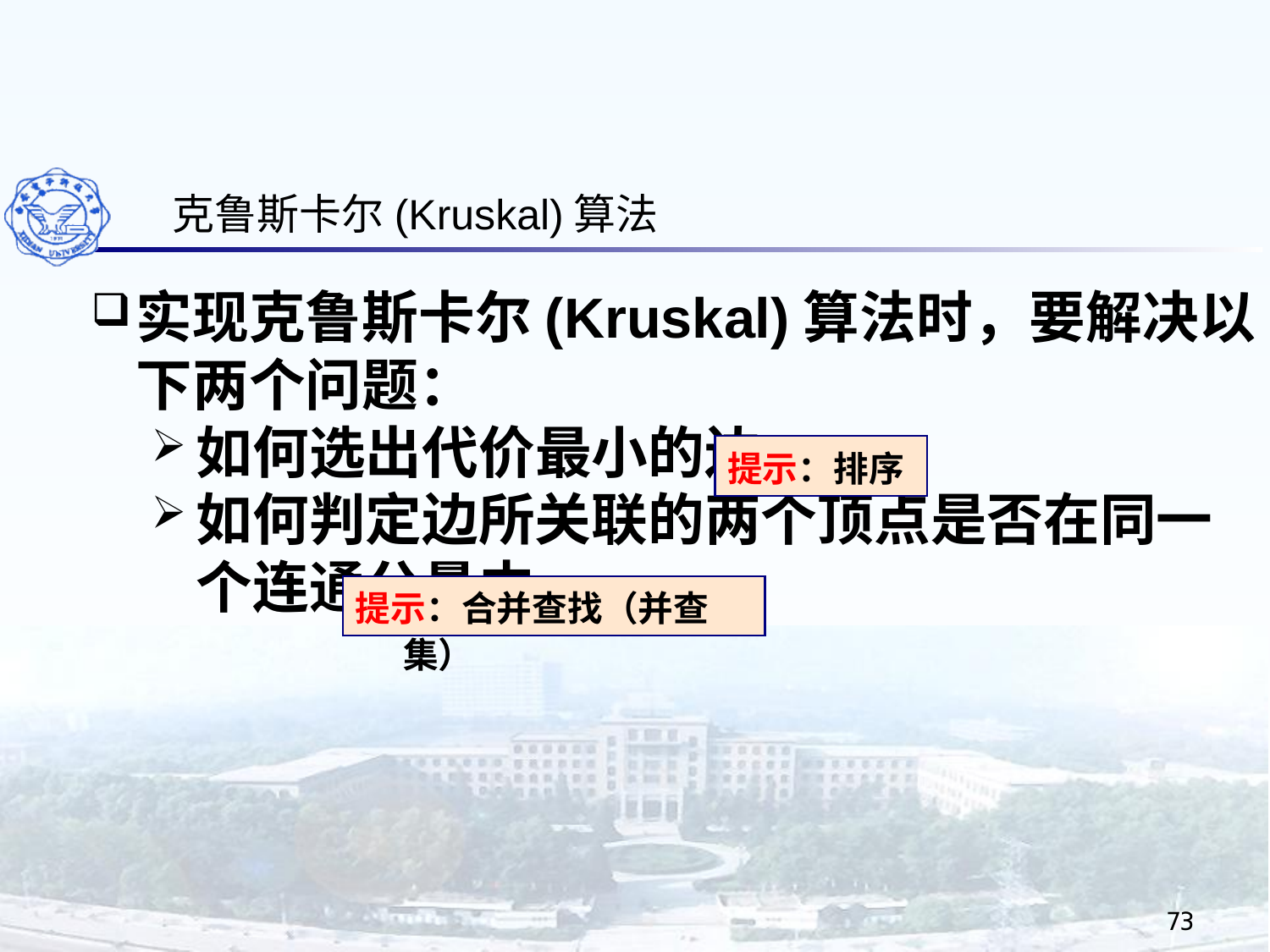

克鲁斯卡尔(Kruskal)算法
实现克鲁斯卡尔(Kruskal)算法时，要解决以下两个问题：
如何选出代价最小的边；
如何判定边所关联的两个顶点是否在同一个连通分量中
提示：排序
提示：合并查找（并查集）
73